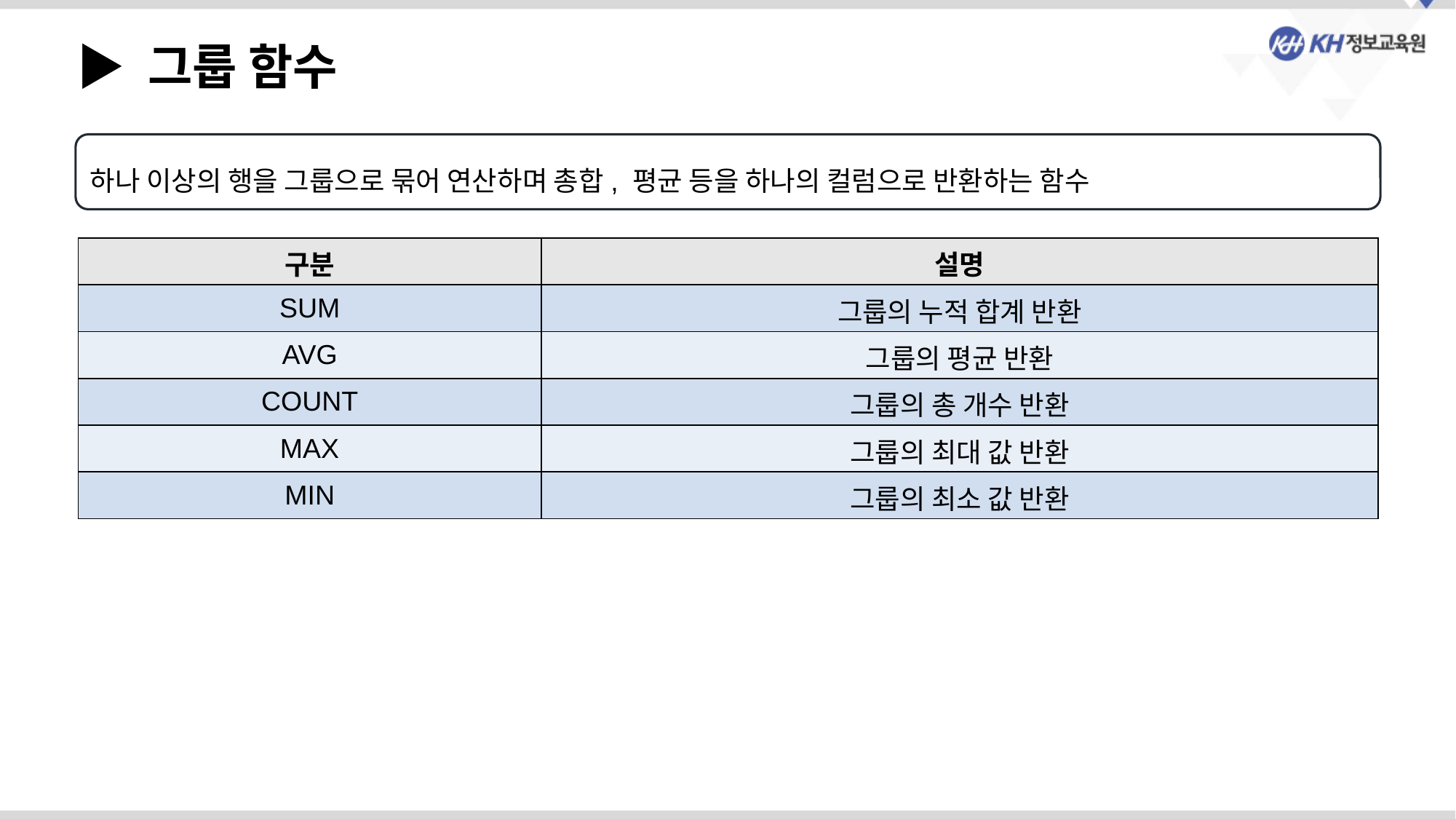

▶ 그룹 함수
하나 이상의 행을 그룹으로 묶어 연산하며 총합, 평균 등을 하나의 컬럼으로 반환하는 함수
| 구분 | 설명 |
| --- | --- |
| SUM | 그룹의 누적 합계 반환 |
| AVG | 그룹의 평균 반환 |
| COUNT | 그룹의 총 개수 반환 |
| MAX | 그룹의 최대 값 반환 |
| MIN | 그룹의 최소 값 반환 |